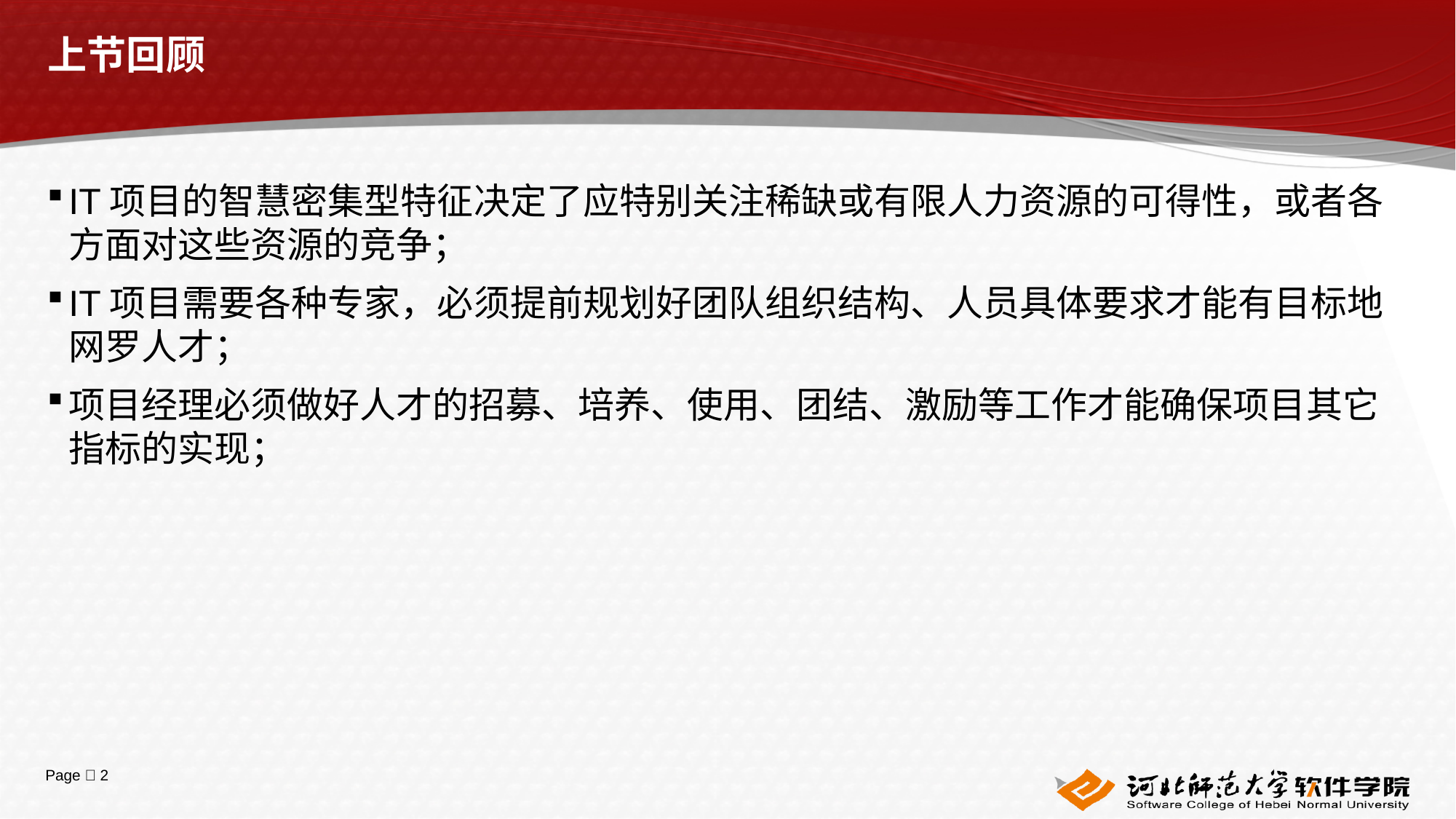

# 上节回顾
IT项目的智慧密集型特征决定了应特别关注稀缺或有限人力资源的可得性，或者各方面对这些资源的竞争；
IT项目需要各种专家，必须提前规划好团队组织结构、人员具体要求才能有目标地网罗人才；
项目经理必须做好人才的招募、培养、使用、团结、激励等工作才能确保项目其它指标的实现；